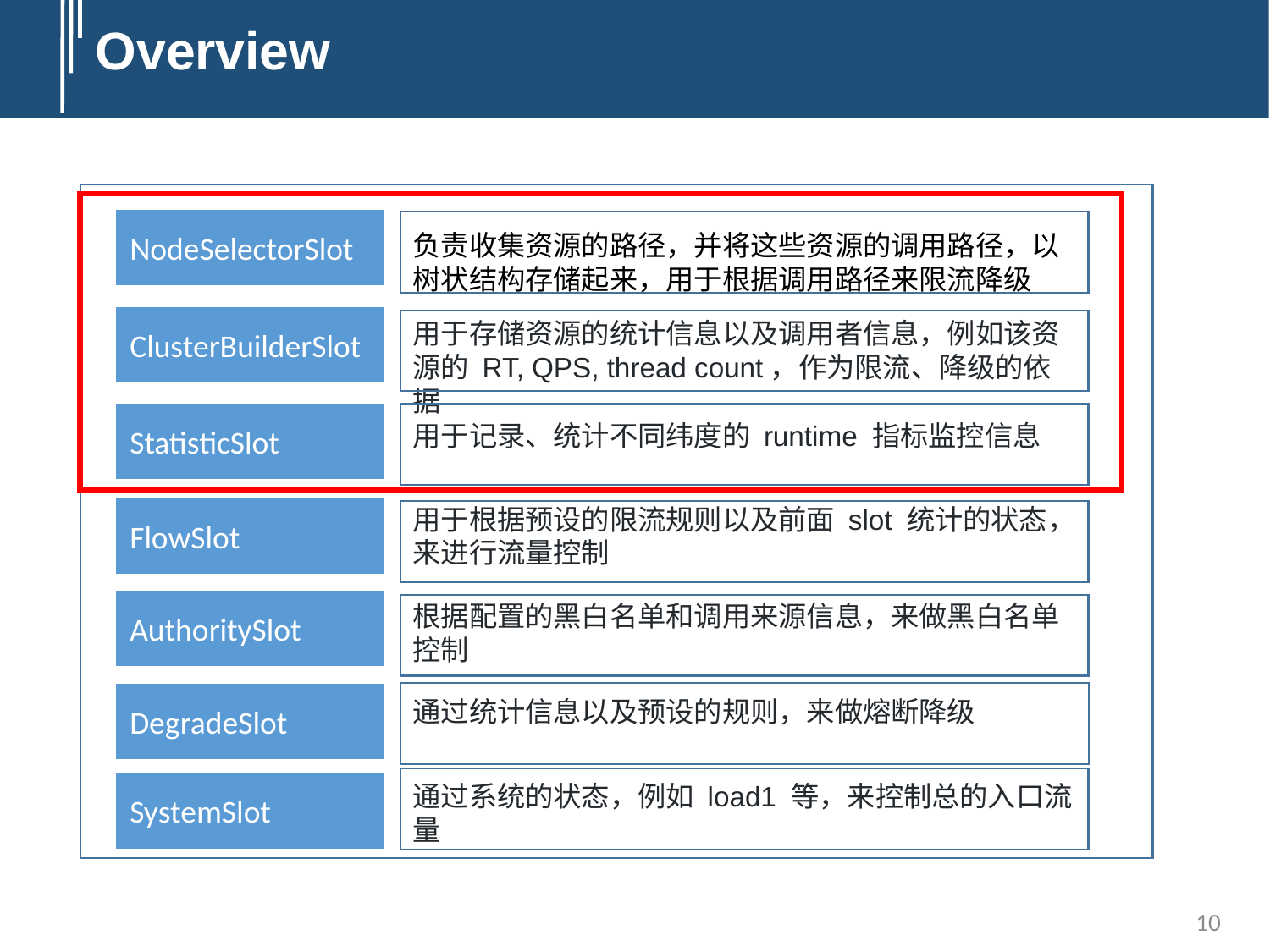

Overview

NodeSelectorSlot

负责收集资源的路径，并将这些资源的调用路径，以树状结构存储起来，用于根据调用路径来限流降级
ClusterBuilderSlot
用于存储资源的统计信息以及调用者信息，例如该资源的 RT, QPS, thread count，作为限流、降级的依据

StatisticSlot
用于记录、统计不同纬度的 runtime 指标监控信息
用于根据预设的限流规则以及前面 slot 统计的状态，来进行流量控制
FlowSlot

AuthoritySlot
根据配置的黑白名单和调用来源信息，来做黑白名单控制

DegradeSlot
通过统计信息以及预设的规则，来做熔断降级

通过系统的状态，例如 load1 等，来控制总的入口流量
SystemSlot
10